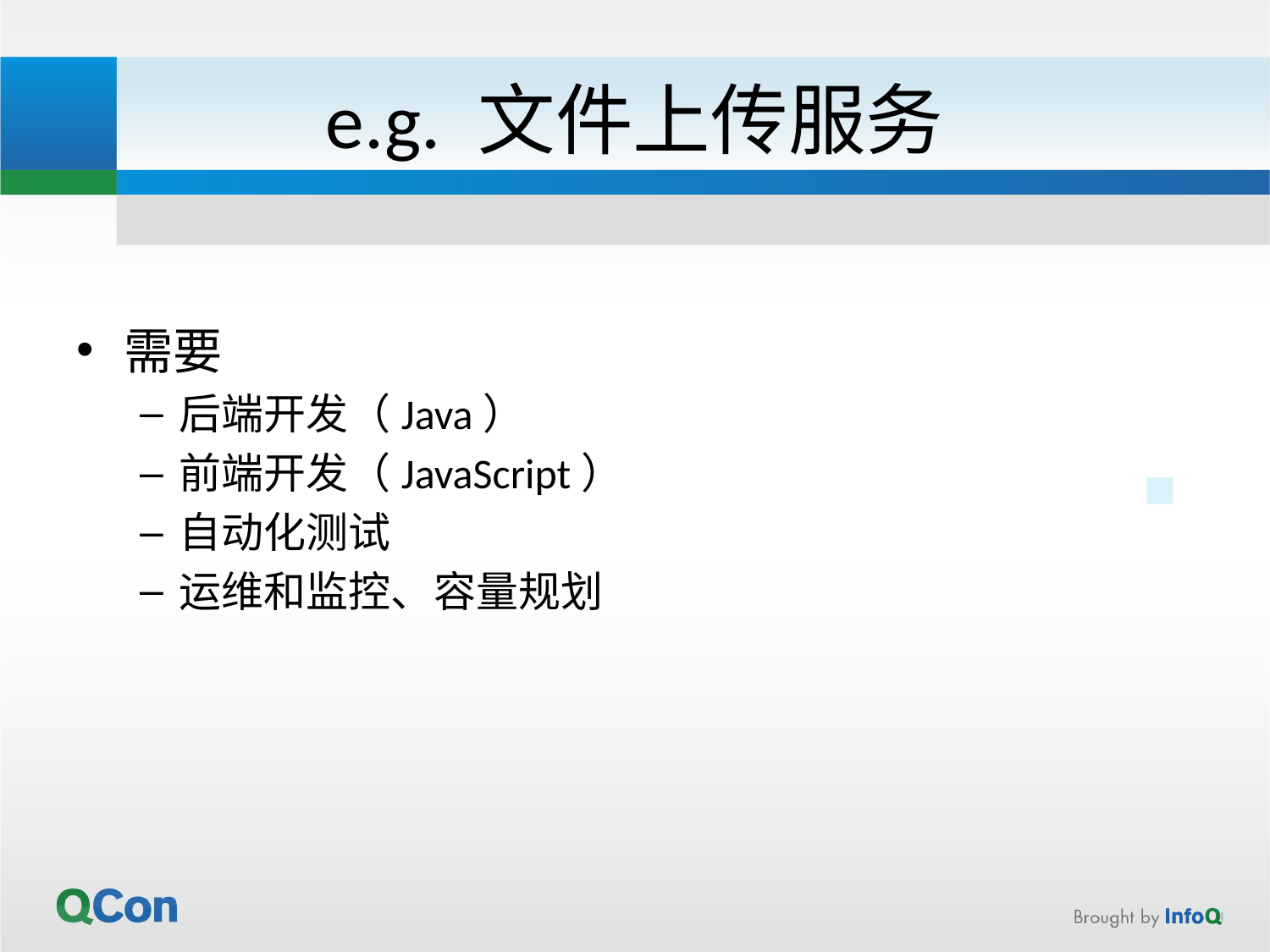

# e.g. 文件上传服务
需要
后端开发（Java）
前端开发（JavaScript）
自动化测试
运维和监控、容量规划